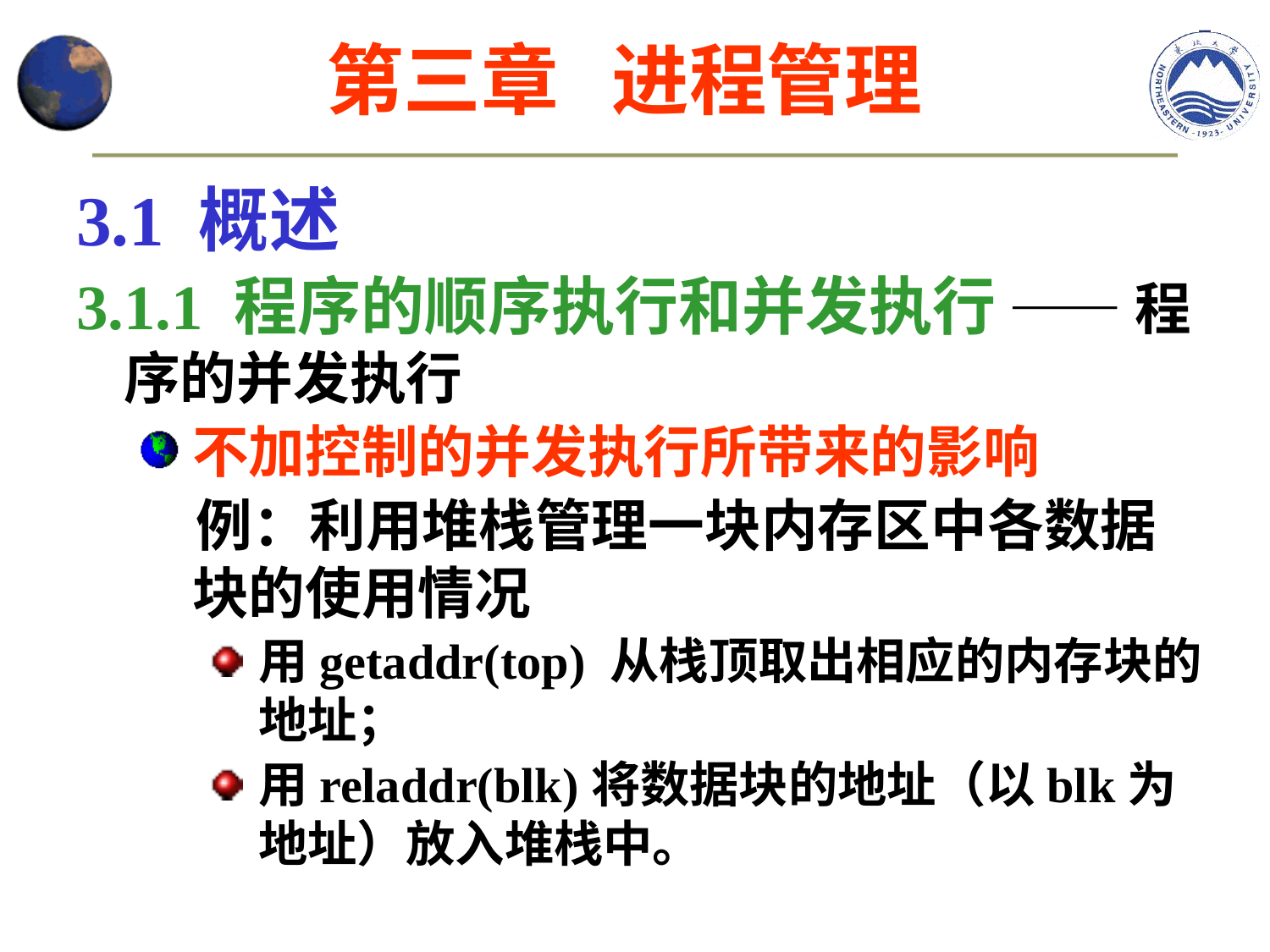

第三章   进程管理
3.1 概述
3.1.1 程序的顺序执行和并发执行 —— 程序的并发执行
不加控制的并发执行所带来的影响
    例：利用堆栈管理一块内存区中各数据块的使用情况
用getaddr(top) 从栈顶取出相应的内存块的地址；
用reladdr(blk)将数据块的地址（以blk为地址）放入堆栈中。